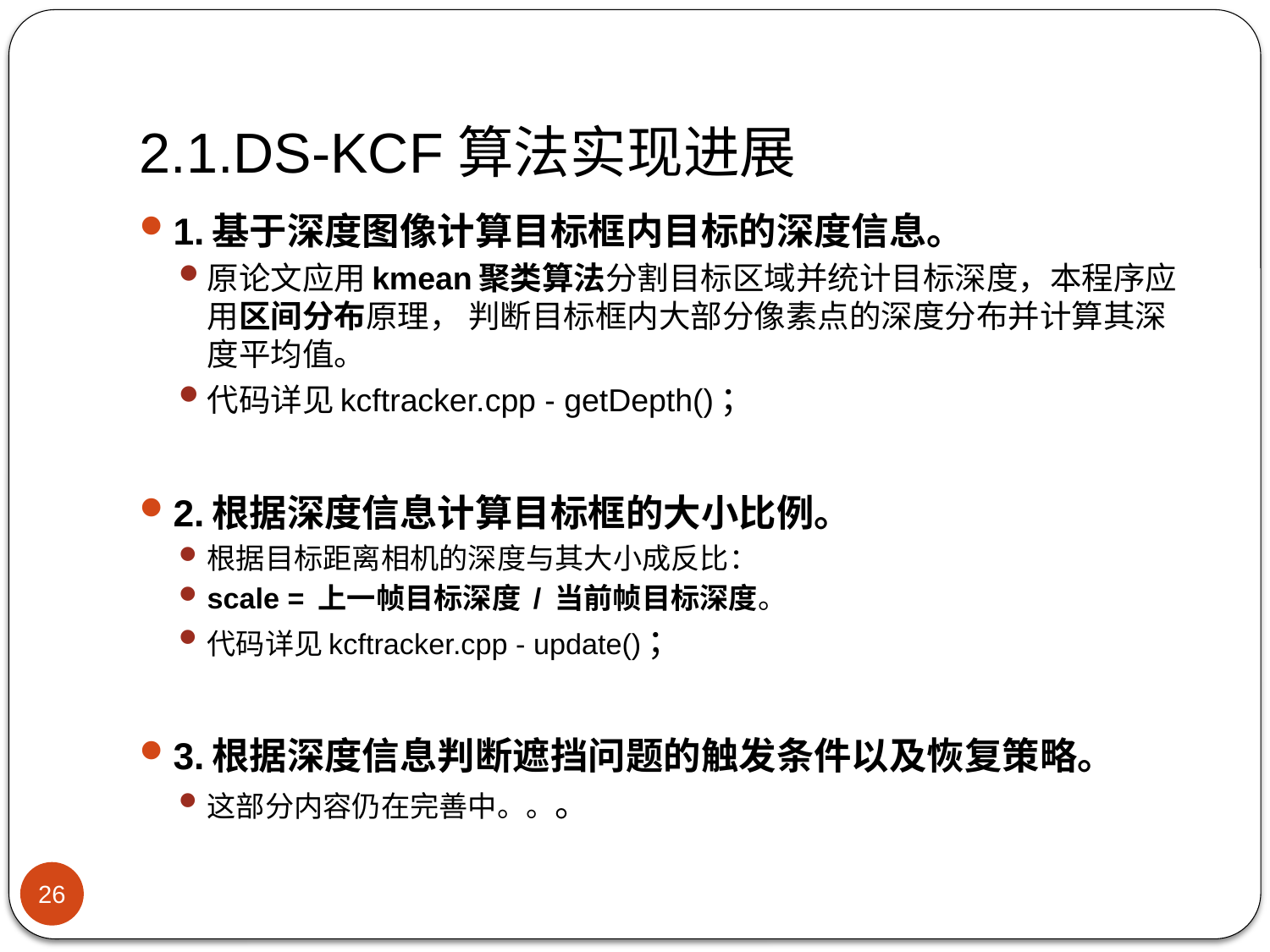

# 2.1.DS-KCF算法实现进展
1.基于深度图像计算目标框内目标的深度信息。
原论文应用kmean聚类算法分割目标区域并统计目标深度，本程序应用区间分布原理， 判断目标框内大部分像素点的深度分布并计算其深度平均值。
代码详见kcftracker.cpp - getDepth()；

2.根据深度信息计算目标框的大小比例。
根据目标距离相机的深度与其大小成反比：
scale = 上一帧目标深度 / 当前帧目标深度。
代码详见kcftracker.cpp - update()；

3.根据深度信息判断遮挡问题的触发条件以及恢复策略。
这部分内容仍在完善中。。。

26